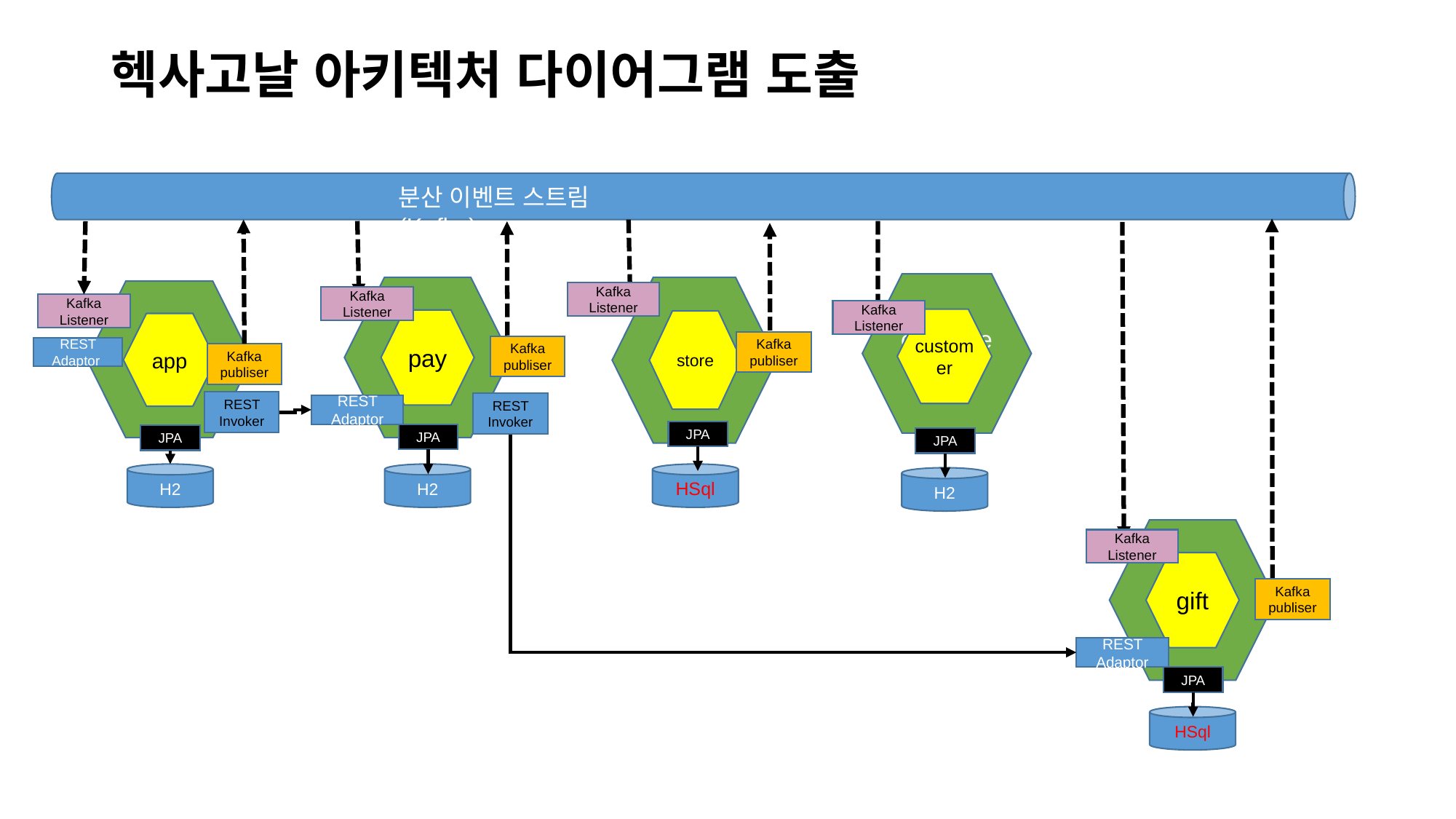

# 헥사고날 아키텍처 다이어그램 도출
분산 이벤트 스트림 (Kafka)
customer
pay
store
app
Kafka Listener
Kafka Listener
Kafka Listener
Kafka Listener
customer
pay
store
app
Kafka publiser
Kafka publiser
REST Adaptor
Kafka publiser
REST Invoker
REST Invoker
REST Adaptor
JPA
JPA
JPA
JPA
H2
H2
HSql
H2
pay
Kafka Listener
gift
Kafka publiser
REST Adaptor
JPA
HSql